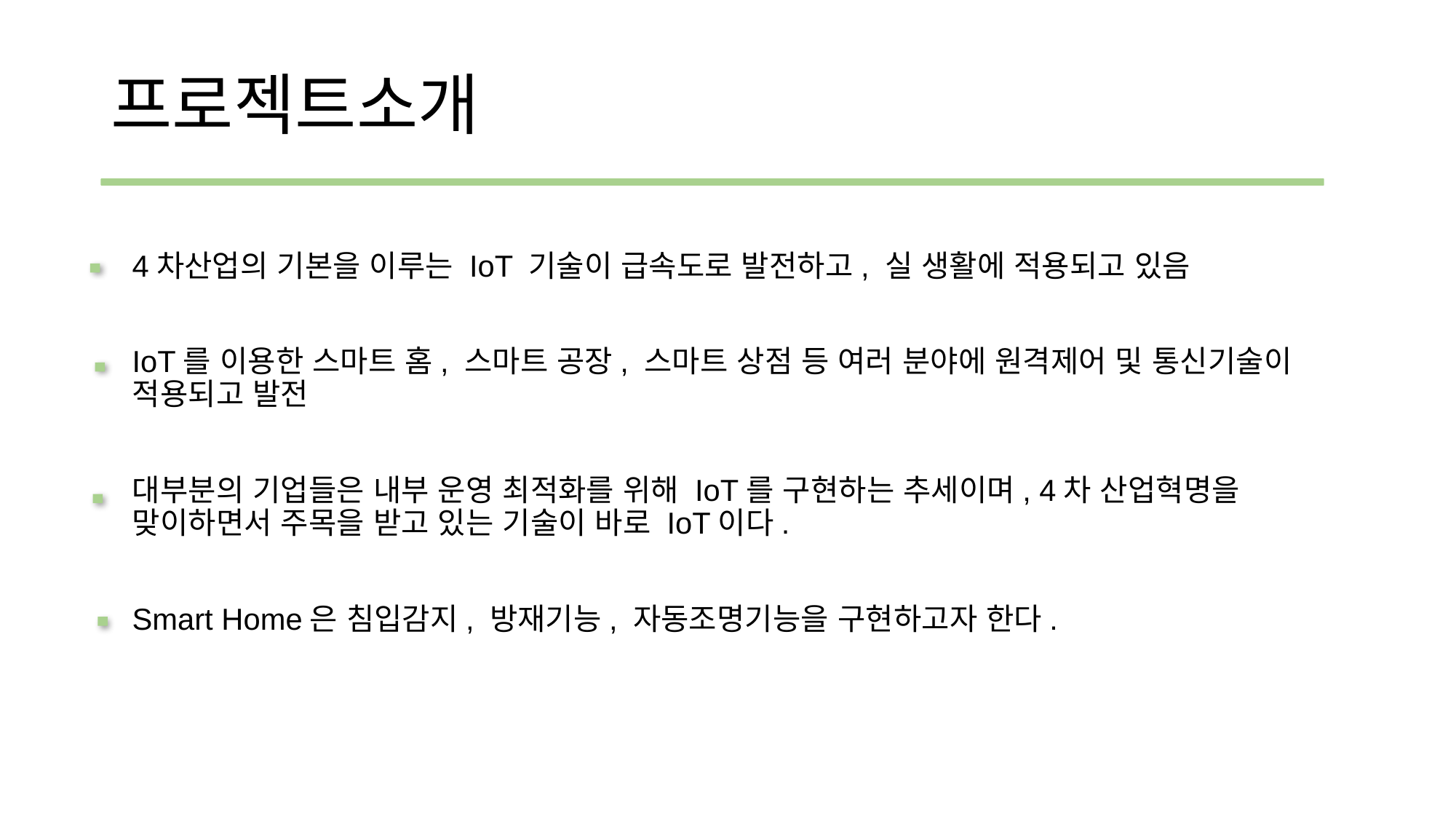

# 프로젝트소개

4차산업의 기본을 이루는 IoT 기술이 급속도로 발전하고, 실 생활에 적용되고 있음

IoT를 이용한 스마트 홈, 스마트 공장, 스마트 상점 등 여러 분야에 원격제어 및 통신기술이 적용되고 발전

대부분의 기업들은 내부 운영 최적화를 위해 IoT를 구현하는 추세이며, 4차 산업혁명을 맞이하면서 주목을 받고 있는 기술이 바로 IoT이다.

Smart Home은 침입감지, 방재기능, 자동조명기능을 구현하고자 한다.